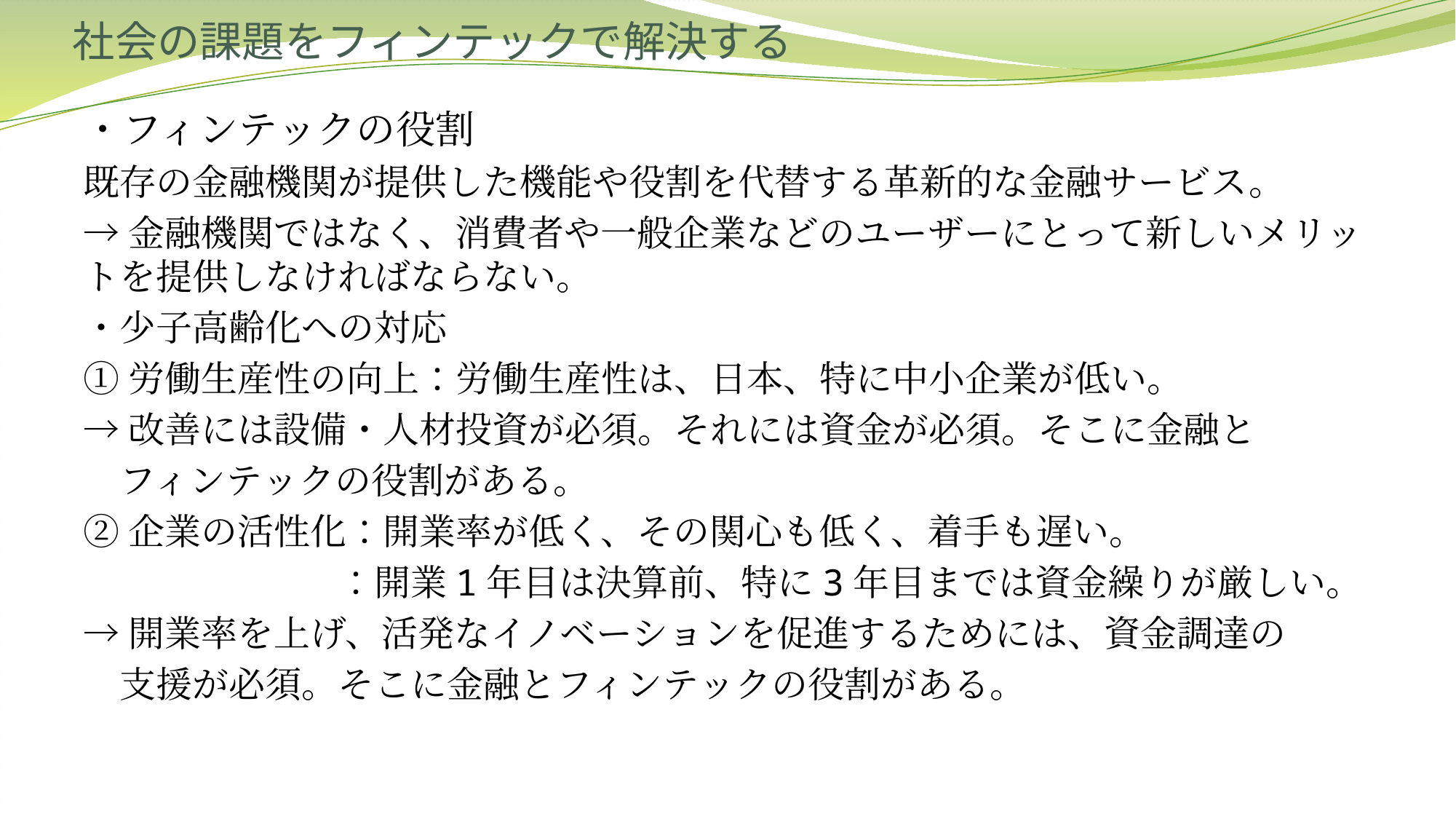

# 社会の課題をフィンテックで解決する
・フィンテックの役割
既存の金融機関が提供した機能や役割を代替する革新的な金融サービス。
→金融機関ではなく、消費者や一般企業などのユーザーにとって新しいメリットを提供しなければならない。
・少子高齢化への対応
①労働生産性の向上：労働生産性は、日本、特に中小企業が低い。
→改善には設備・人材投資が必須。それには資金が必須。そこに金融と
　フィンテックの役割がある。
②企業の活性化：開業率が低く、その関心も低く、着手も遅い。
　　　　　　　：開業1年目は決算前、特に3年目までは資金繰りが厳しい。
→開業率を上げ、活発なイノベーションを促進するためには、資金調達の
　支援が必須。そこに金融とフィンテックの役割がある。